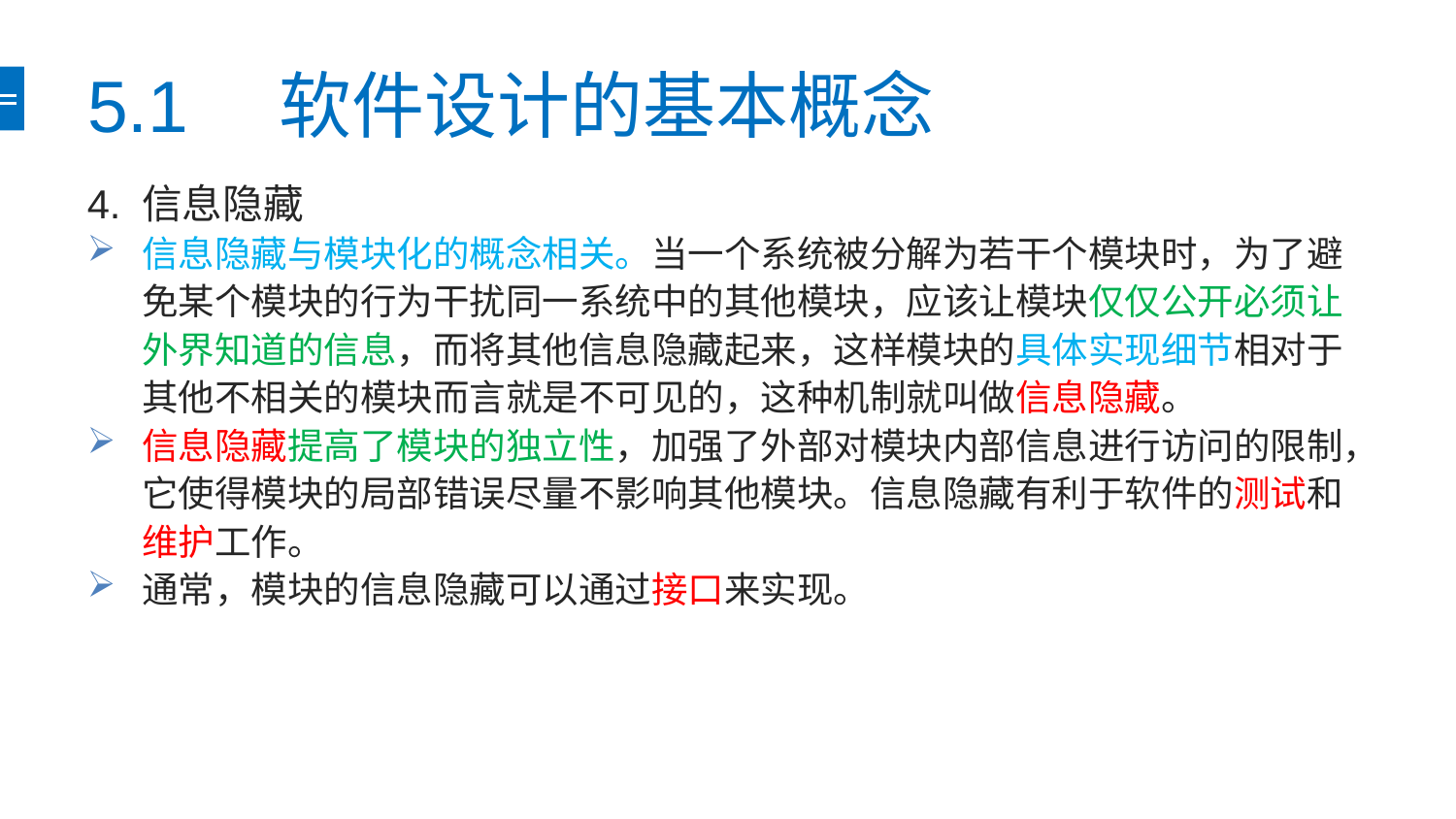

# 5.1　软件设计的基本概念
4. 信息隐藏
信息隐藏与模块化的概念相关。当一个系统被分解为若干个模块时，为了避免某个模块的行为干扰同一系统中的其他模块，应该让模块仅仅公开必须让外界知道的信息，而将其他信息隐藏起来，这样模块的具体实现细节相对于其他不相关的模块而言就是不可见的，这种机制就叫做信息隐藏。
信息隐藏提高了模块的独立性，加强了外部对模块内部信息进行访问的限制，它使得模块的局部错误尽量不影响其他模块。信息隐藏有利于软件的测试和维护工作。
通常，模块的信息隐藏可以通过接口来实现。